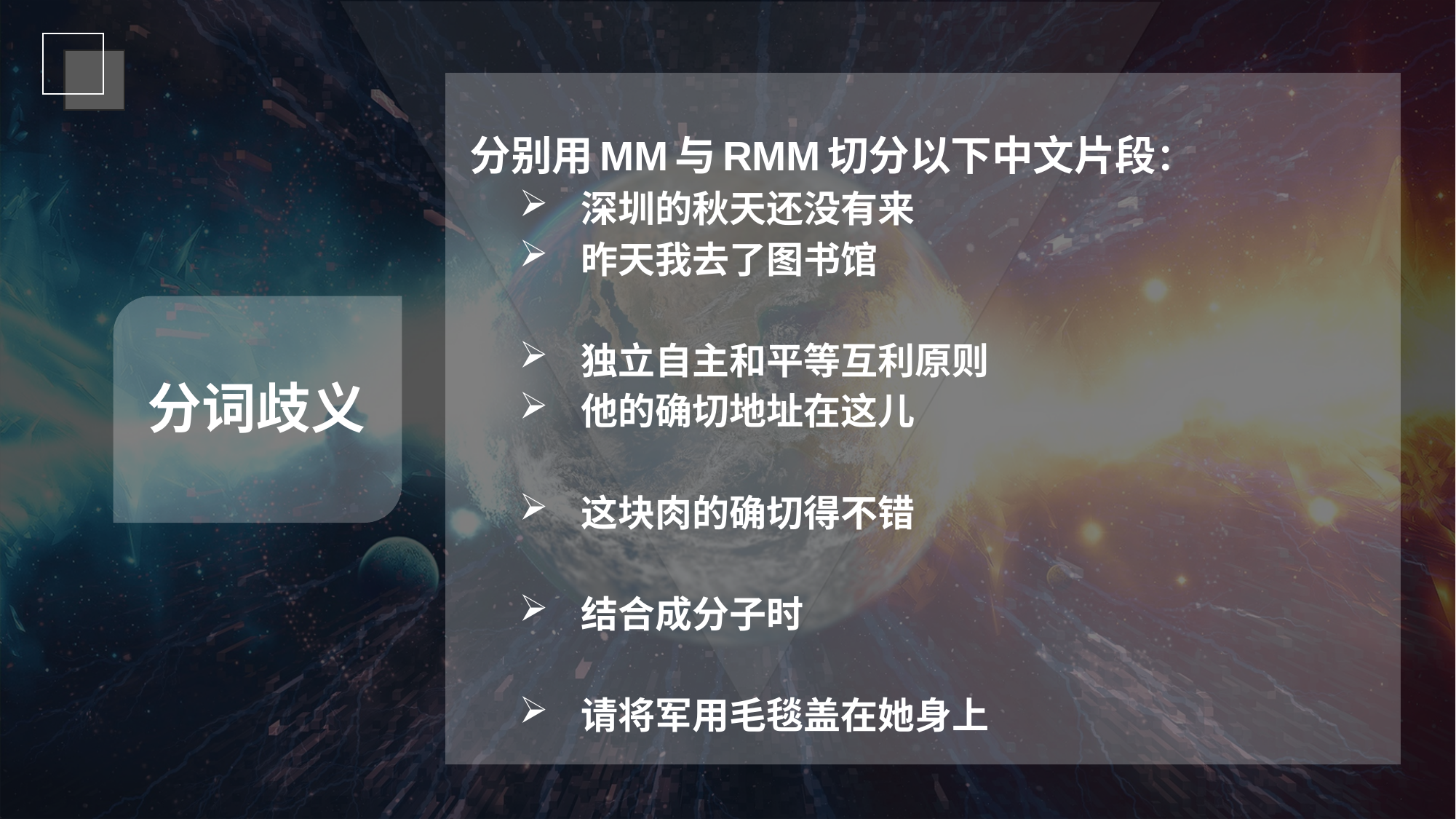

分别用MM与RMM切分以下中文片段：
深圳的秋天还没有来
昨天我去了图书馆

独立自主和平等互利原则
他的确切地址在这儿

这块肉的确切得不错

结合成分子时

请将军用毛毯盖在她身上

分词歧义